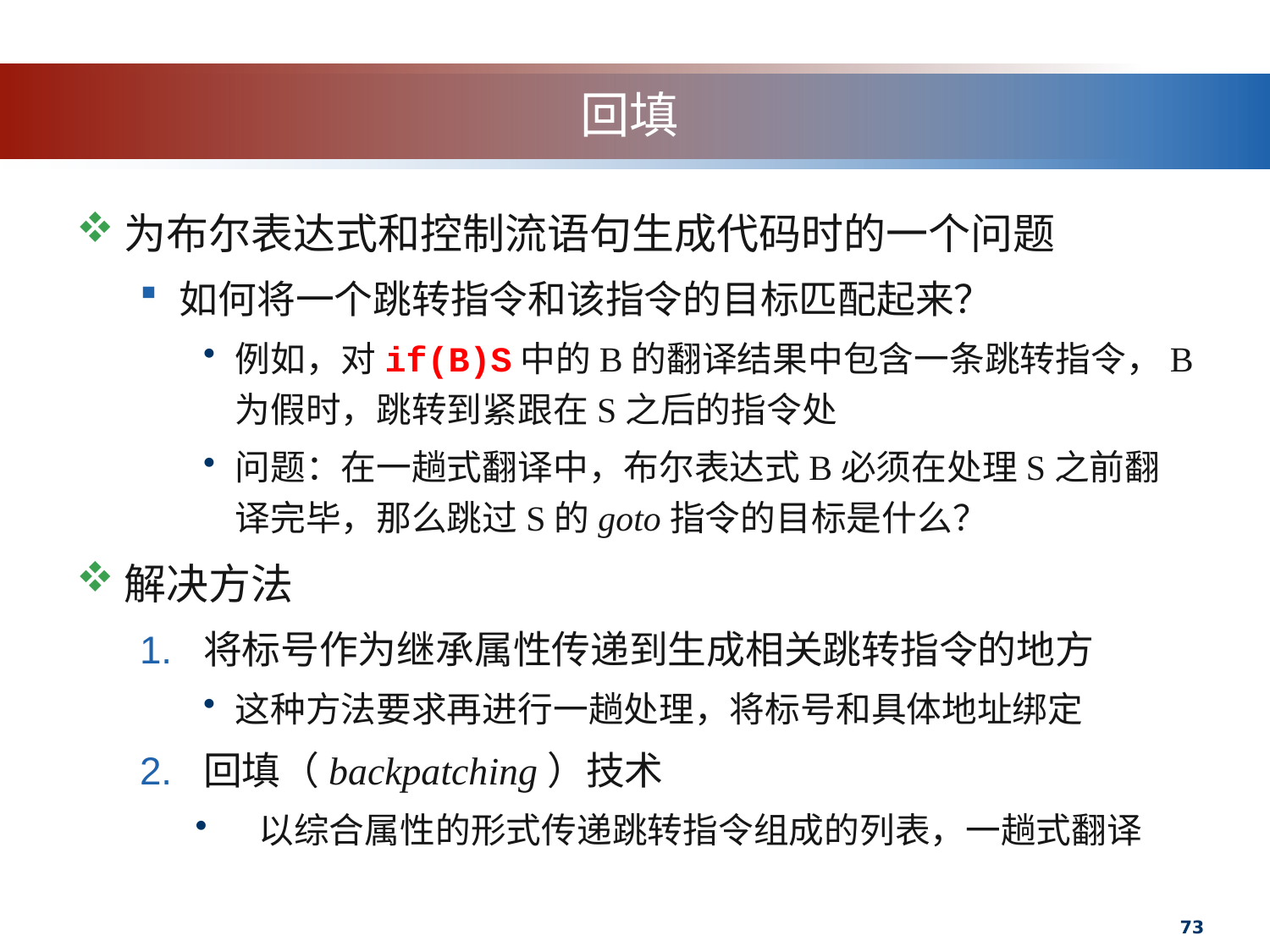

# 回填
为布尔表达式和控制流语句生成代码时的一个问题
如何将一个跳转指令和该指令的目标匹配起来？
例如，对if(B)S中的B的翻译结果中包含一条跳转指令，B为假时，跳转到紧跟在S之后的指令处
问题：在一趟式翻译中，布尔表达式B必须在处理S之前翻译完毕，那么跳过S的goto指令的目标是什么？
解决方法
将标号作为继承属性传递到生成相关跳转指令的地方
这种方法要求再进行一趟处理，将标号和具体地址绑定
回填（backpatching）技术
以综合属性的形式传递跳转指令组成的列表，一趟式翻译
73